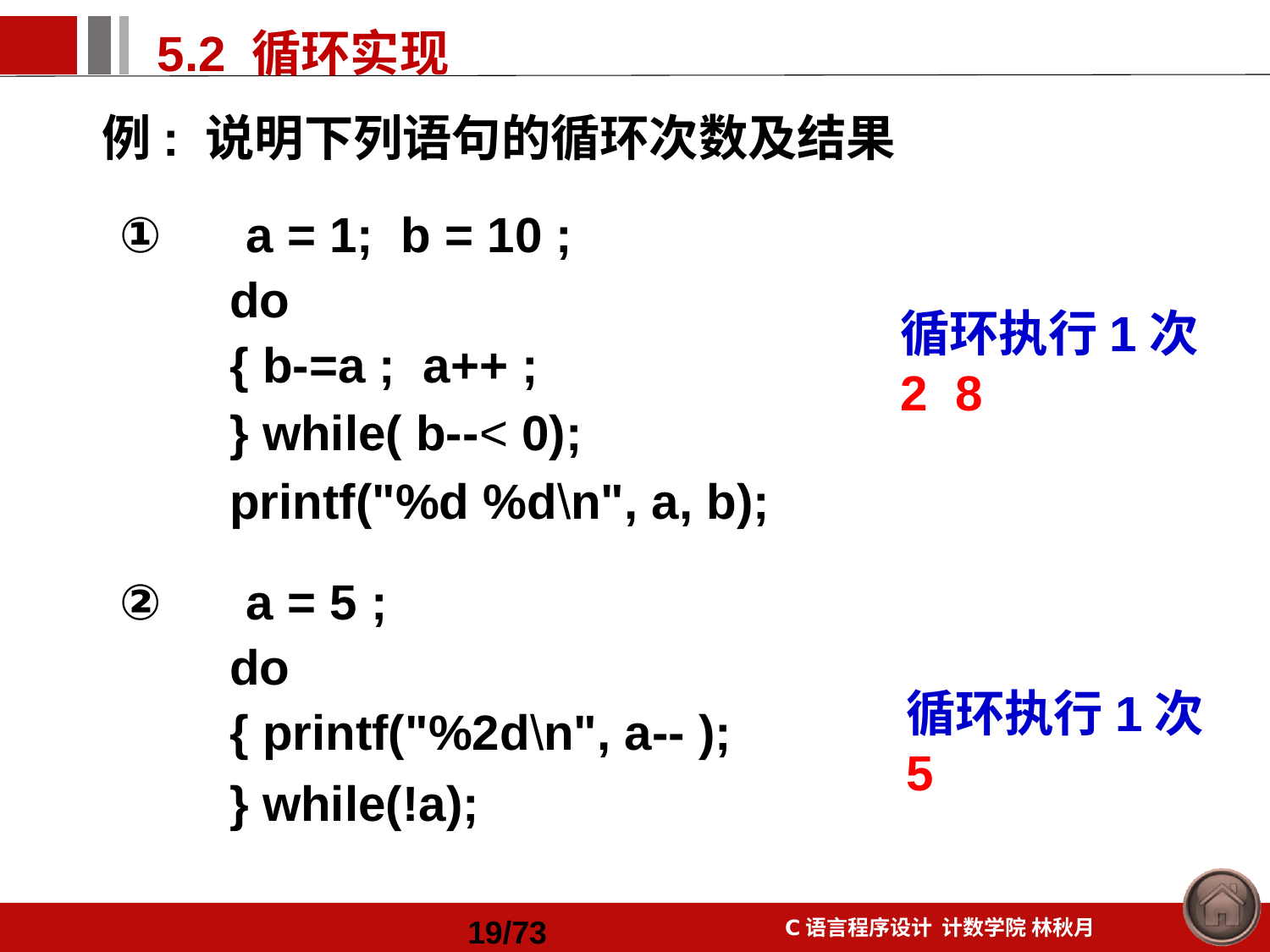

例: 说明下列语句的循环次数及结果
    a = 1;  b = 10 ;
        do
        { b-=a ;  a++ ;
        } while( b--< 0);
        printf("%d %d\n", a, b);
    a = 5 ;
        do
        { printf("%2d\n", a-- );
        } while(!a);
循环执行1次
2  8
循环执行1次
5